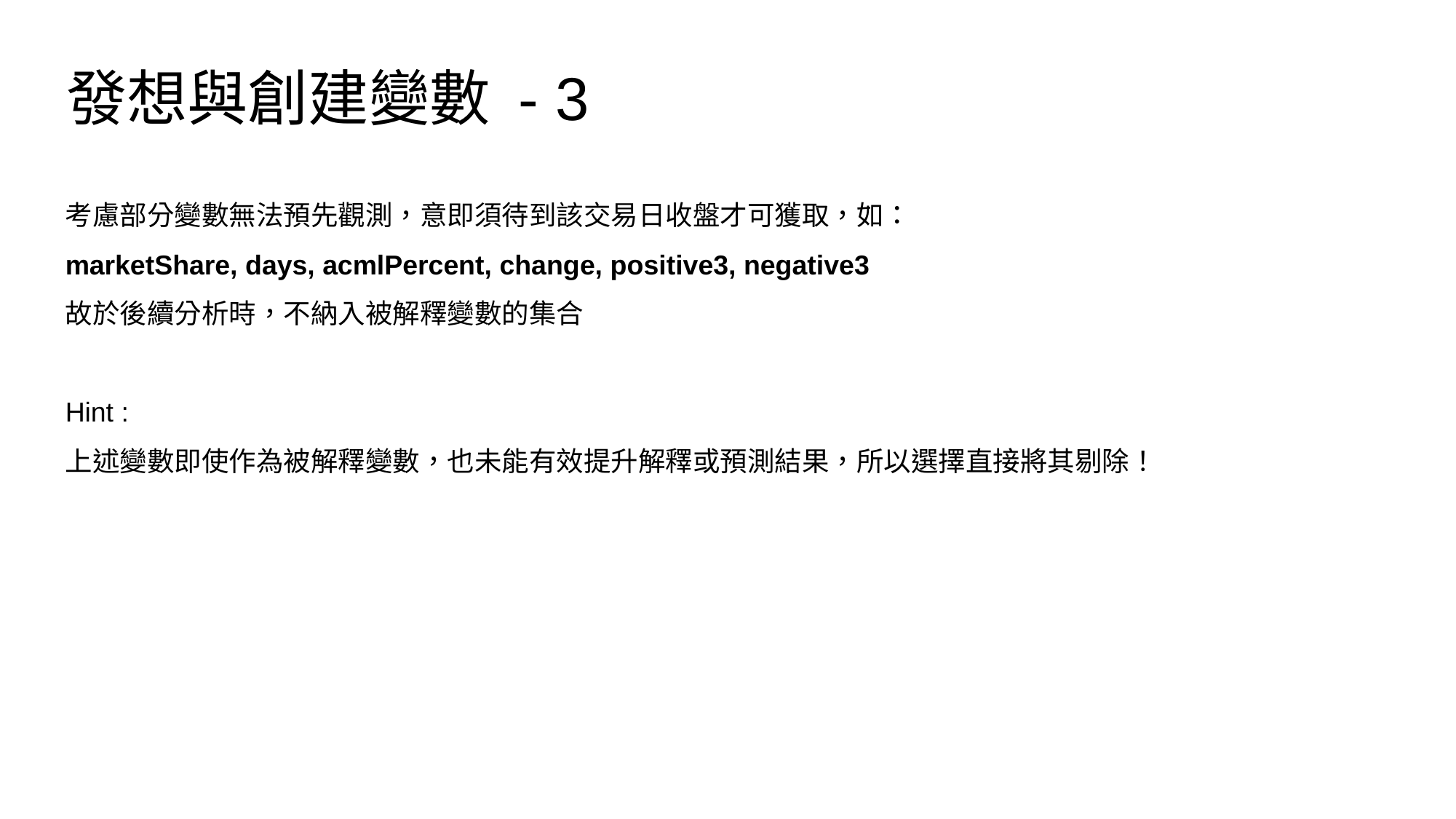

發想與創建變數 - 3
考慮部分變數無法預先觀測，意即須待到該交易日收盤才可獲取，如：
marketShare, days, acmlPercent, change, positive3, negative3
故於後續分析時，不納入被解釋變數的集合

Hint :
上述變數即使作為被解釋變數，也未能有效提升解釋或預測結果，所以選擇直接將其剔除！